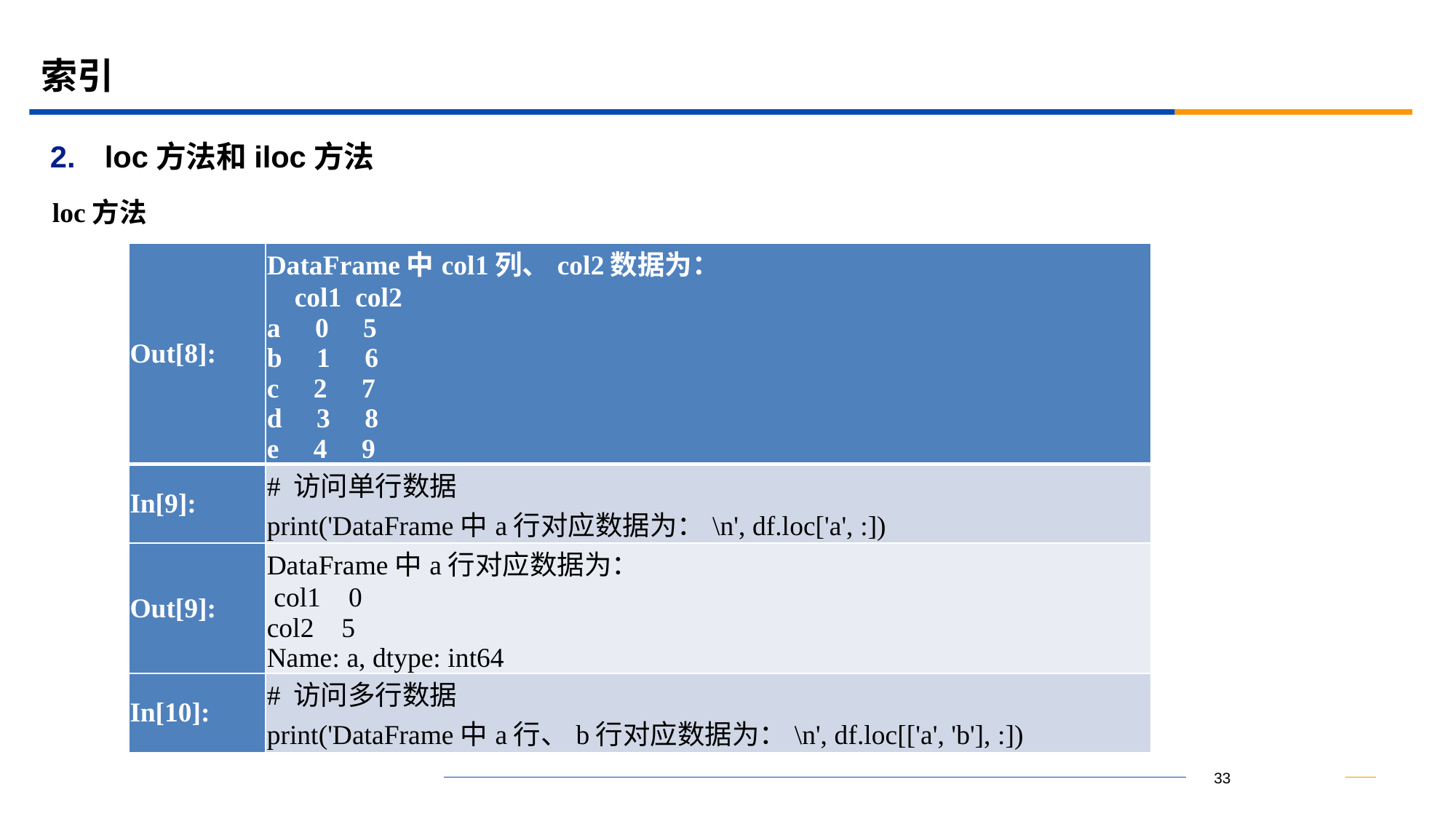

# 索引
loc方法和iloc方法
loc方法
| Out[8]: | DataFrame中col1列、col2数据为： col1 col2 a 0 5 b 1 6 c 2 7 d 3 8 e 4 9 |
| --- | --- |
| In[9]: | # 访问单行数据 print('DataFrame中a行对应数据为：\n', df.loc['a', :]) |
| Out[9]: | DataFrame中a行对应数据为： col1 0 col2 5 Name: a, dtype: int64 |
| In[10]: | # 访问多行数据 print('DataFrame中a行、b行对应数据为：\n', df.loc[['a', 'b'], :]) |